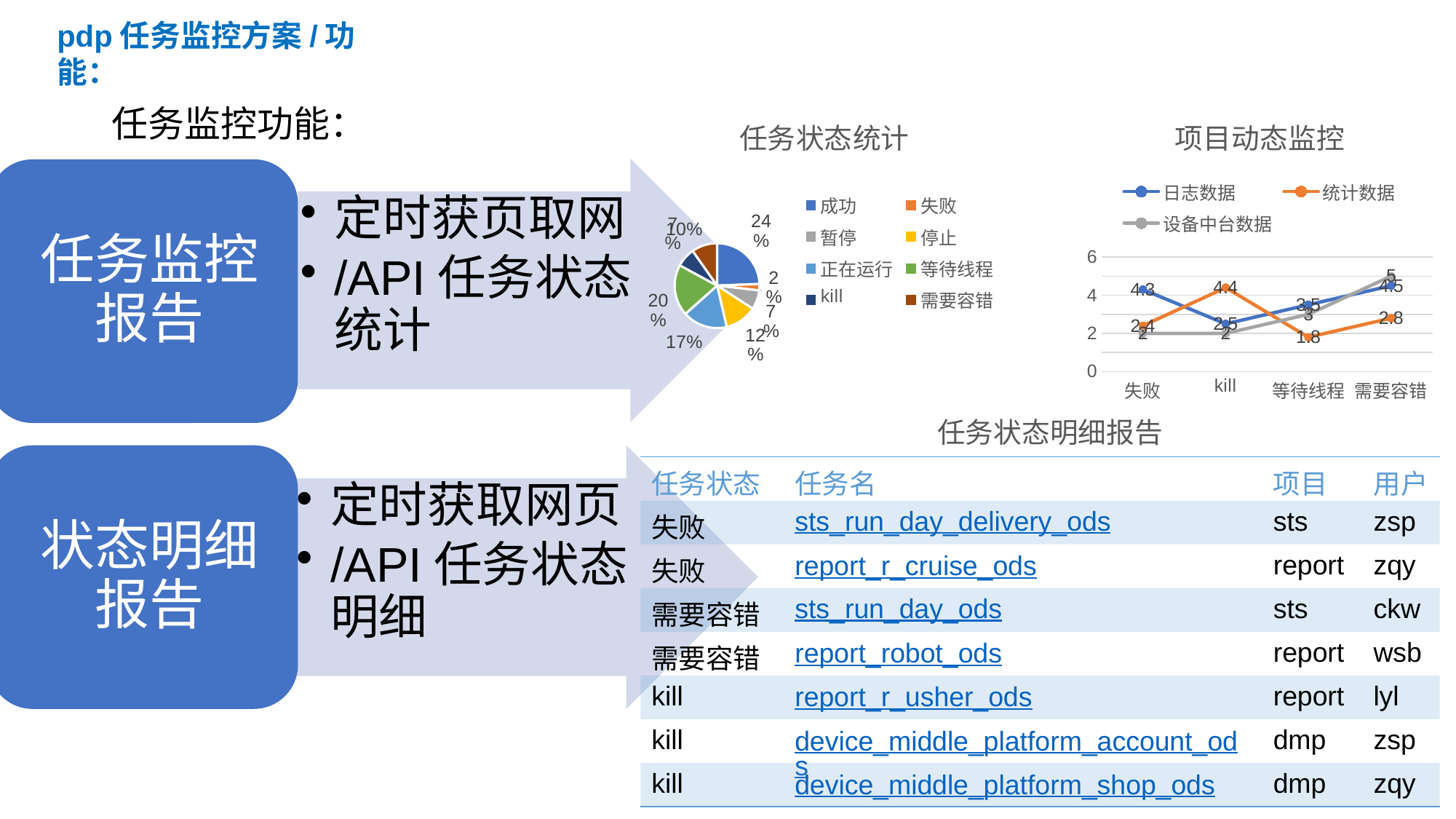

pdp任务监控方案/功能：
任务监控功能：

### Chart: 任务状态统计

| Category | 任务监控 |
|---|---|
| 成功 | 10.0 |
| 失败 | 1.0 |
| 暂停 | 3.0 |
| 停止 | 5.0 |
| 正在运行 | 7.0 |
| 等待线程 | 8.0 |
| kill | 3.0 |
| 需要容错 | 4.0 |

### Chart: 项目动态监控

| Category | 日志数据 | 统计数据 | 设备中台数据 |
|---|---|---|---|
| 失败 | 4.3 | 2.4 | 2.0 |
| kill | 2.5 | 4.4 | 2.0 |
| 等待线程 | 3.5 | 1.8 | 3.0 |
| 需要容错 | 4.5 | 2.8 | 5.0 |
定时获页取网
/API任务状态统计

任务监控报告
定时获取网页
/API任务状态明细
状态明细报告
任务状态明细报告
| 任务状态 | 任务名 | 项目 | 用户 |
| --- | --- | --- | --- |
| 失败 | sts\_run\_day\_delivery\_ods | sts | zsp |
| 失败 | report\_r\_cruise\_ods | report | zqy |
| 需要容错 | sts\_run\_day\_ods | sts | ckw |
| 需要容错 | report\_robot\_ods | report | wsb |
| kill | report\_r\_usher\_ods | report | lyl |
| kill | device\_middle\_platform\_account\_ods | dmp | zsp |
| kill | device\_middle\_platform\_shop\_ods | dmp | zqy |